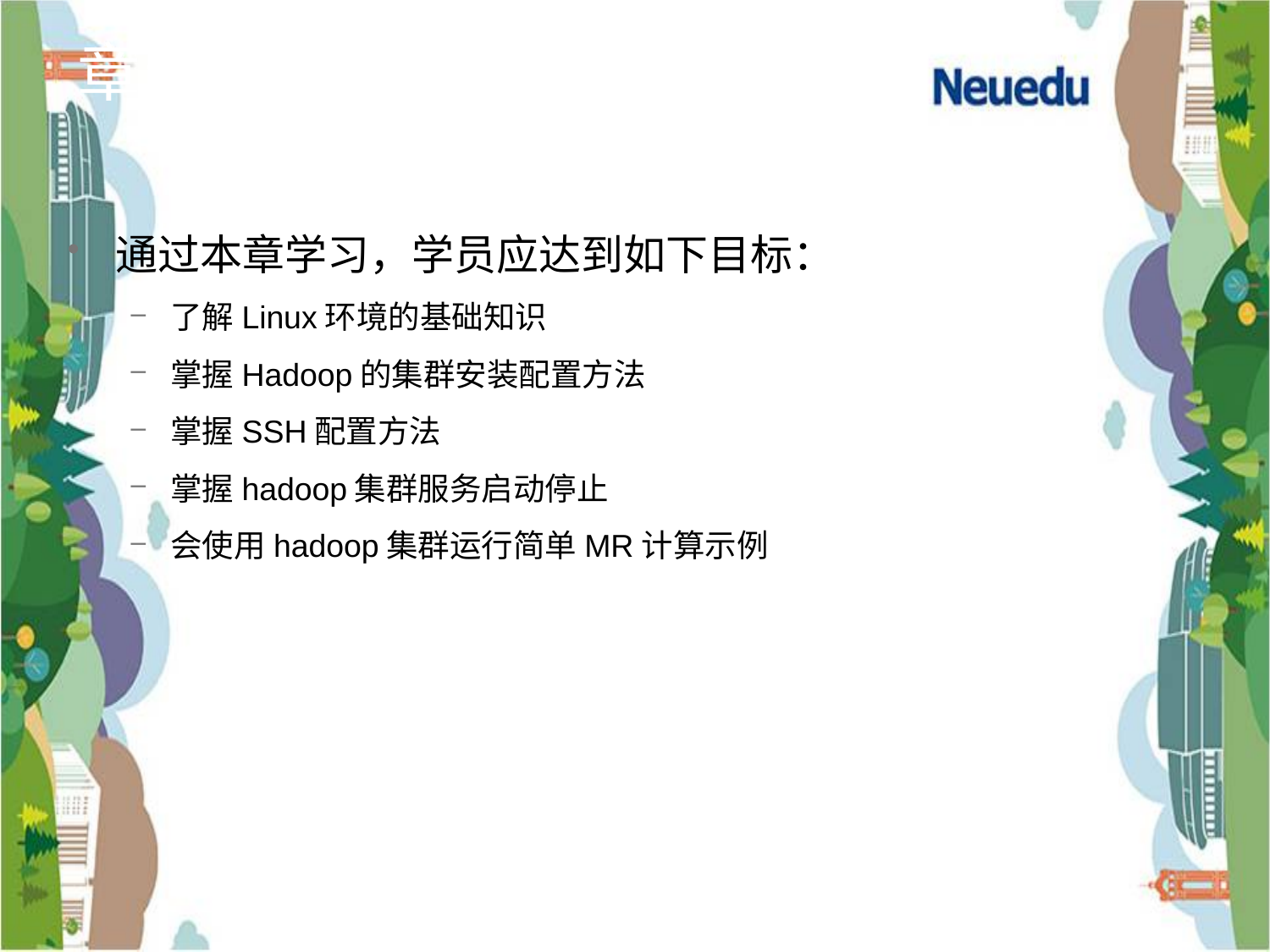

章节目标
通过本章学习，学员应达到如下目标：
了解Linux环境的基础知识
掌握Hadoop的集群安装配置方法
掌握SSH配置方法
掌握hadoop集群服务启动停止
会使用hadoop集群运行简单MR计算示例